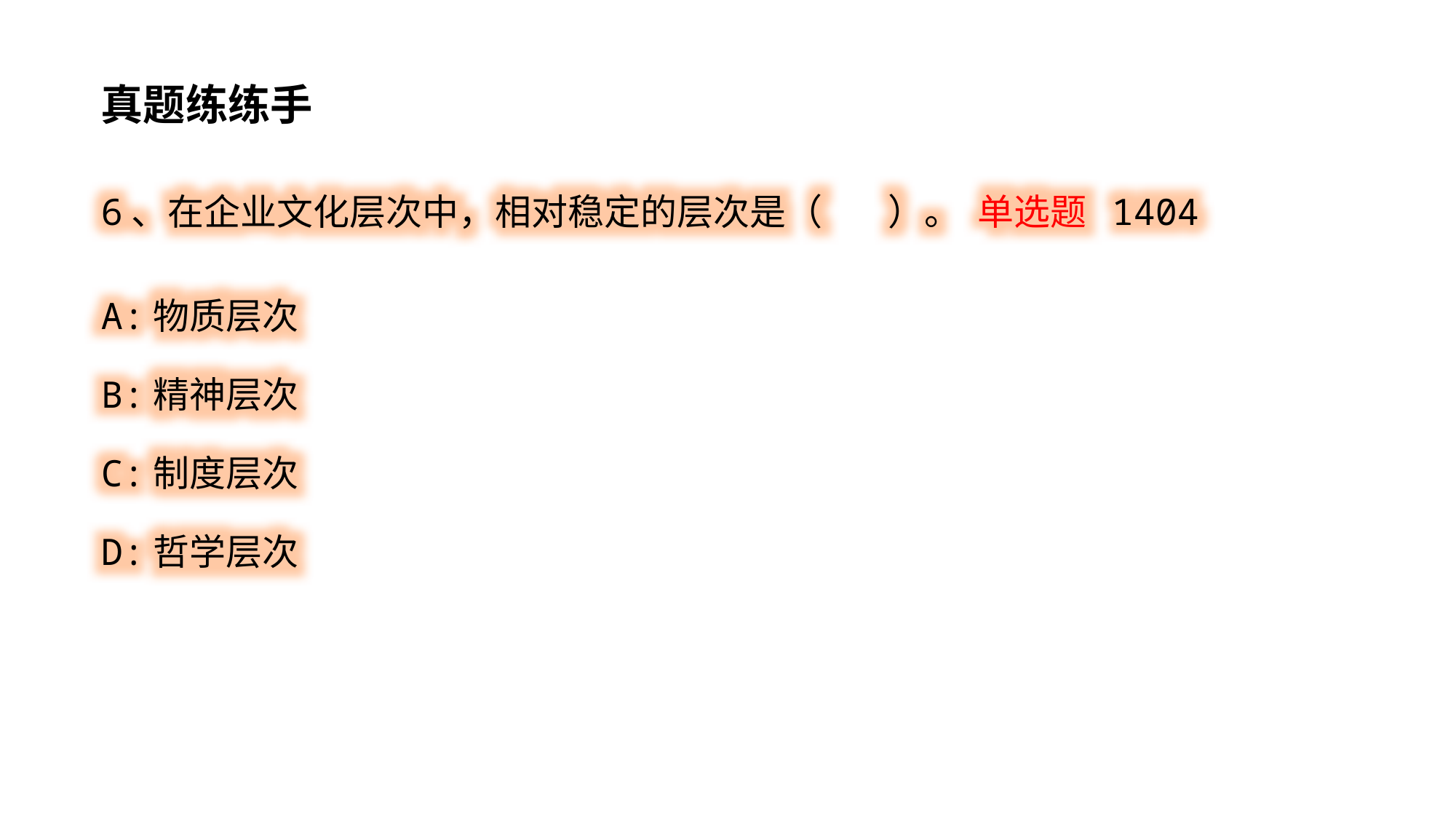

真题练练手
6、在企业文化层次中，相对稳定的层次是（        ）。  单选题  1404

A:物质层次

B:精神层次

C:制度层次

D:哲学层次